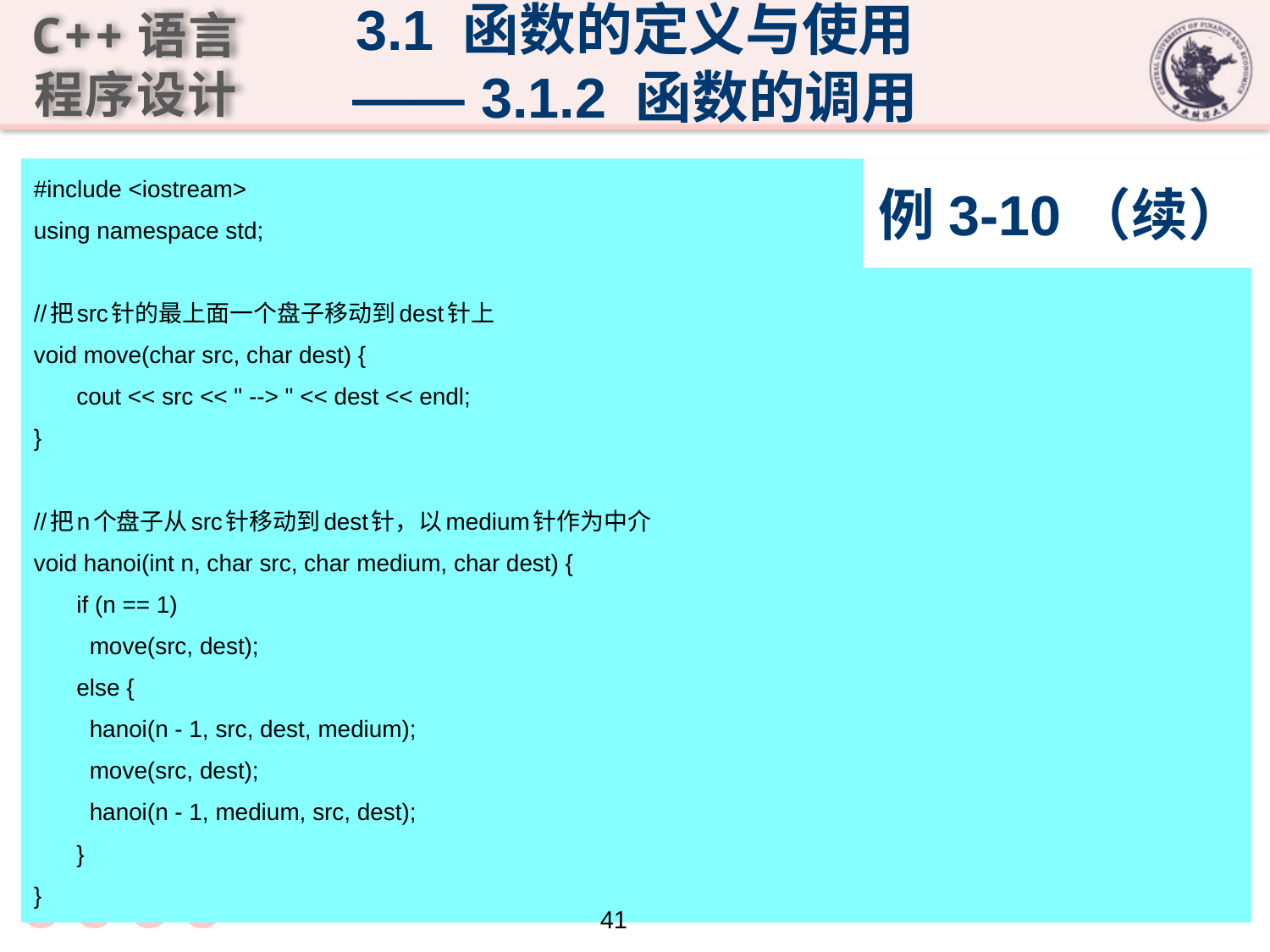

3.1 函数的定义与使用
—— 3.1.2 函数的调用
#include <iostream>
using namespace std;

//把src针的最上面一个盘子移动到dest针上
void move(char src, char dest) {
	cout << src << " --> " << dest << endl;
}

//把n个盘子从src针移动到dest针，以medium针作为中介
void hanoi(int n, char src, char medium, char dest) {
	if (n == 1)
	  move(src, dest);
	else {
	  hanoi(n - 1, src, dest, medium);
	  move(src, dest);
	  hanoi(n - 1, medium, src, dest);
	}
}
# 例3-10（续）
41